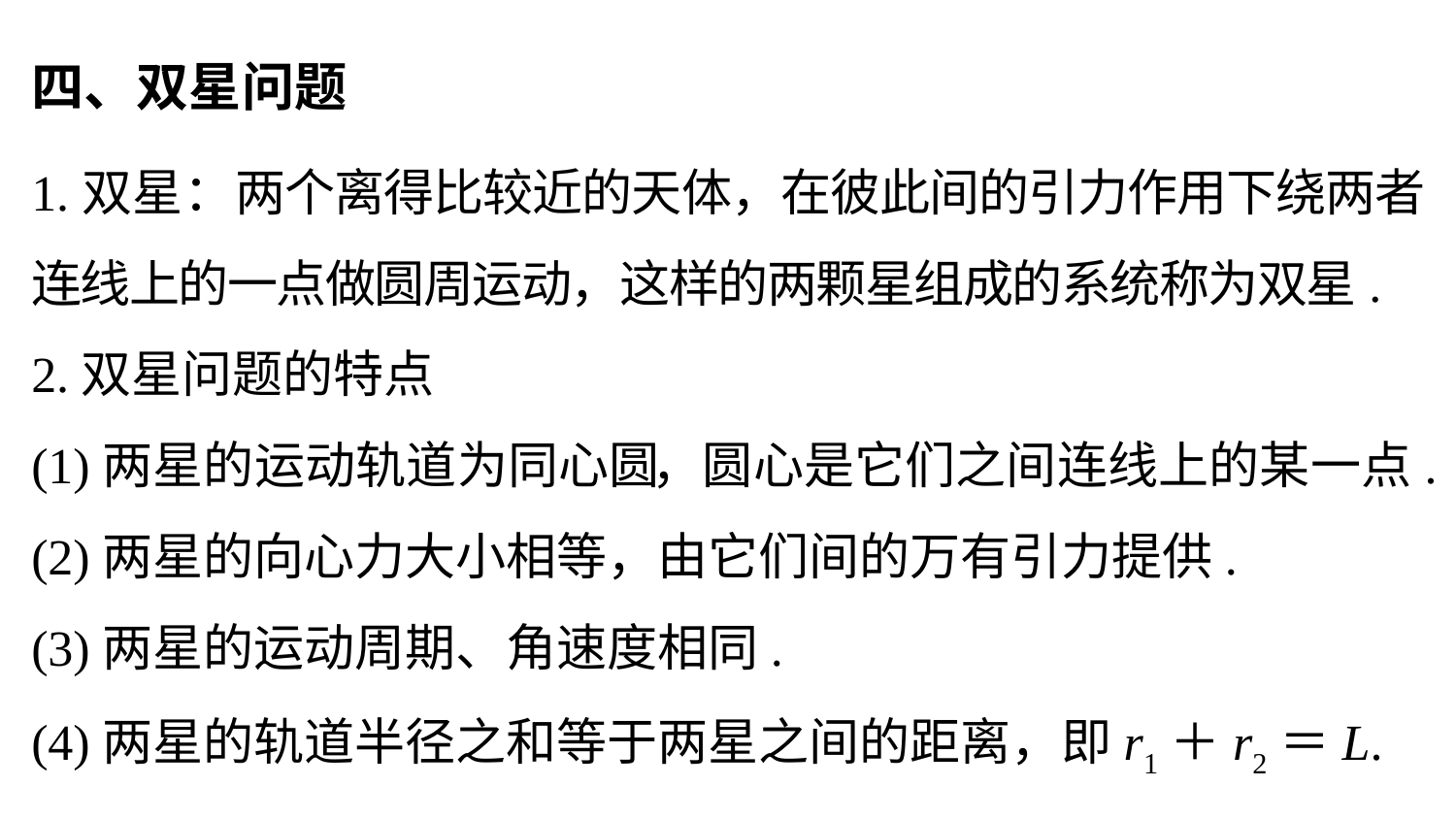

四、双星问题
1.双星：两个离得比较近的天体，在彼此间的引力作用下绕两者连线上的一点做圆周运动，这样的两颗星组成的系统称为双星.
2.双星问题的特点
(1)两星的运动轨道为同心圆，圆心是它们之间连线上的某一点.
(2)两星的向心力大小相等，由它们间的万有引力提供.
(3)两星的运动周期、角速度相同.
(4)两星的轨道半径之和等于两星之间的距离，即r1＋r2＝L.